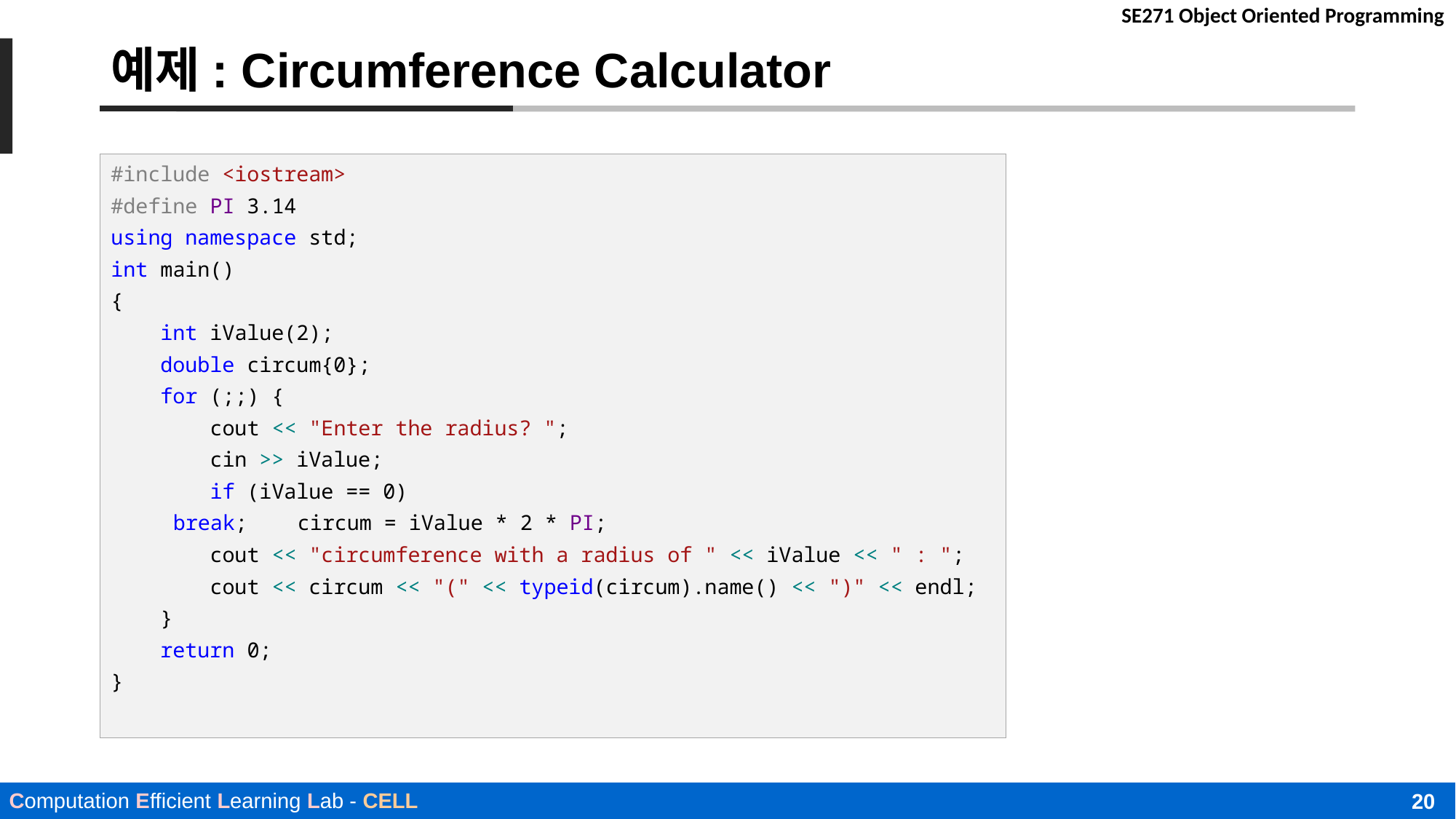

# 예제: Circumference Calculator
#include <iostream>
#define PI 3.14
using namespace std;
int main()
{
    int iValue(2);
    double circum{0};
    for (;;) {
        cout << "Enter the radius? ";
        cin >> iValue;
        if (iValue == 0)
	break;	circum = iValue * 2 * PI;
        cout << "circumference with a radius of " << iValue << " : ";
        cout << circum << "(" << typeid(circum).name() << ")" << endl;
    }
    return 0;
}

20